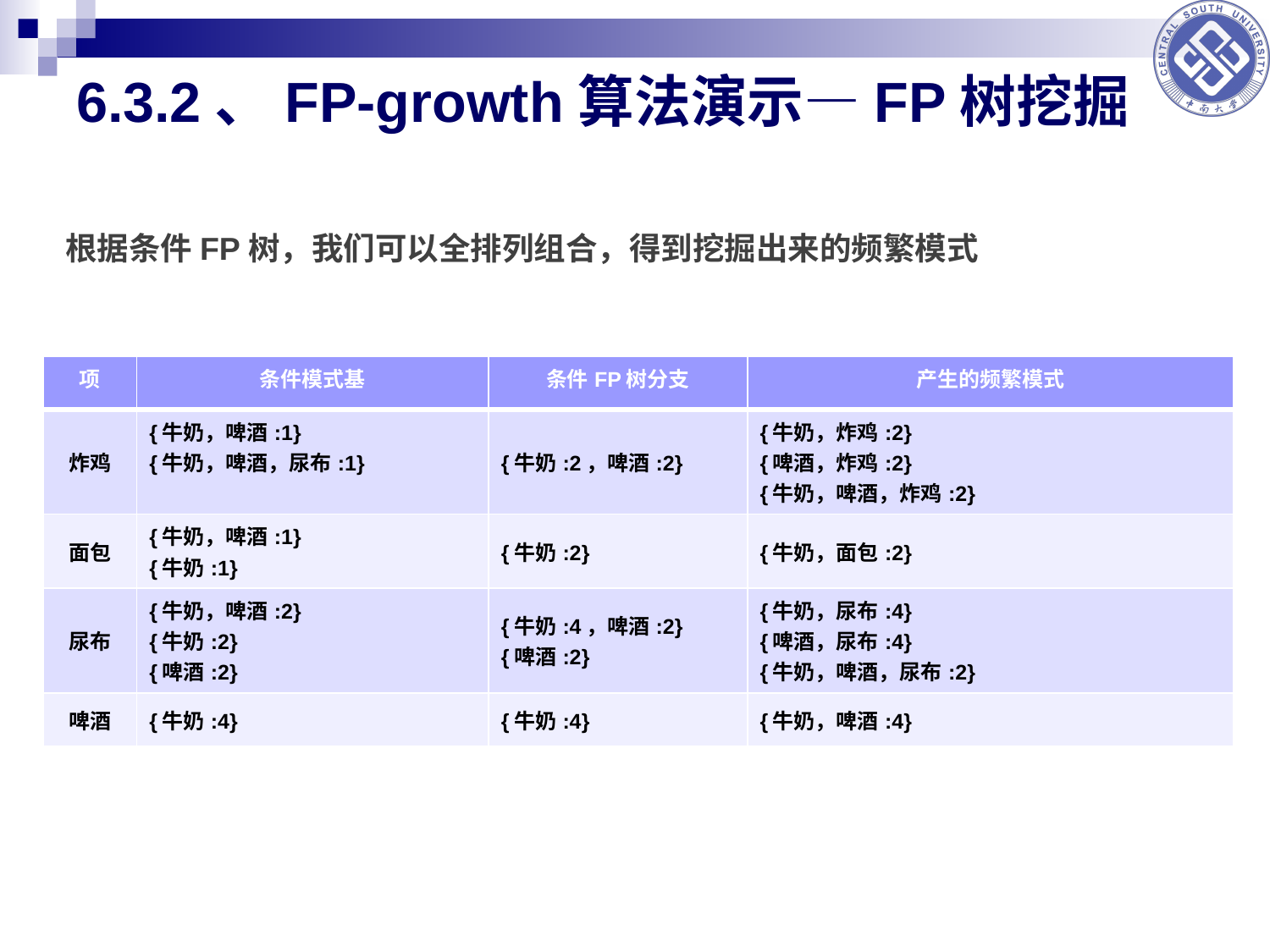

6.3.2、FP-growth算法演示—FP树挖掘
根据条件FP树，我们可以全排列组合，得到挖掘出来的频繁模式
| 项 | 条件模式基 | 条件FP树分支 | 产生的频繁模式 |
| --- | --- | --- | --- |
| 炸鸡 | {牛奶，啤酒:1} {牛奶，啤酒，尿布:1} | {牛奶:2，啤酒:2} | {牛奶，炸鸡:2} {啤酒，炸鸡:2} {牛奶，啤酒，炸鸡:2} |
| 面包 | {牛奶，啤酒:1} {牛奶:1} | {牛奶:2} | {牛奶，面包:2} |
| 尿布 | {牛奶，啤酒:2} {牛奶:2} {啤酒:2} | {牛奶:4，啤酒:2} {啤酒:2} | {牛奶，尿布:4} {啤酒，尿布:4} {牛奶，啤酒，尿布:2} |
| 啤酒 | {牛奶:4} | {牛奶:4} | {牛奶，啤酒:4} |